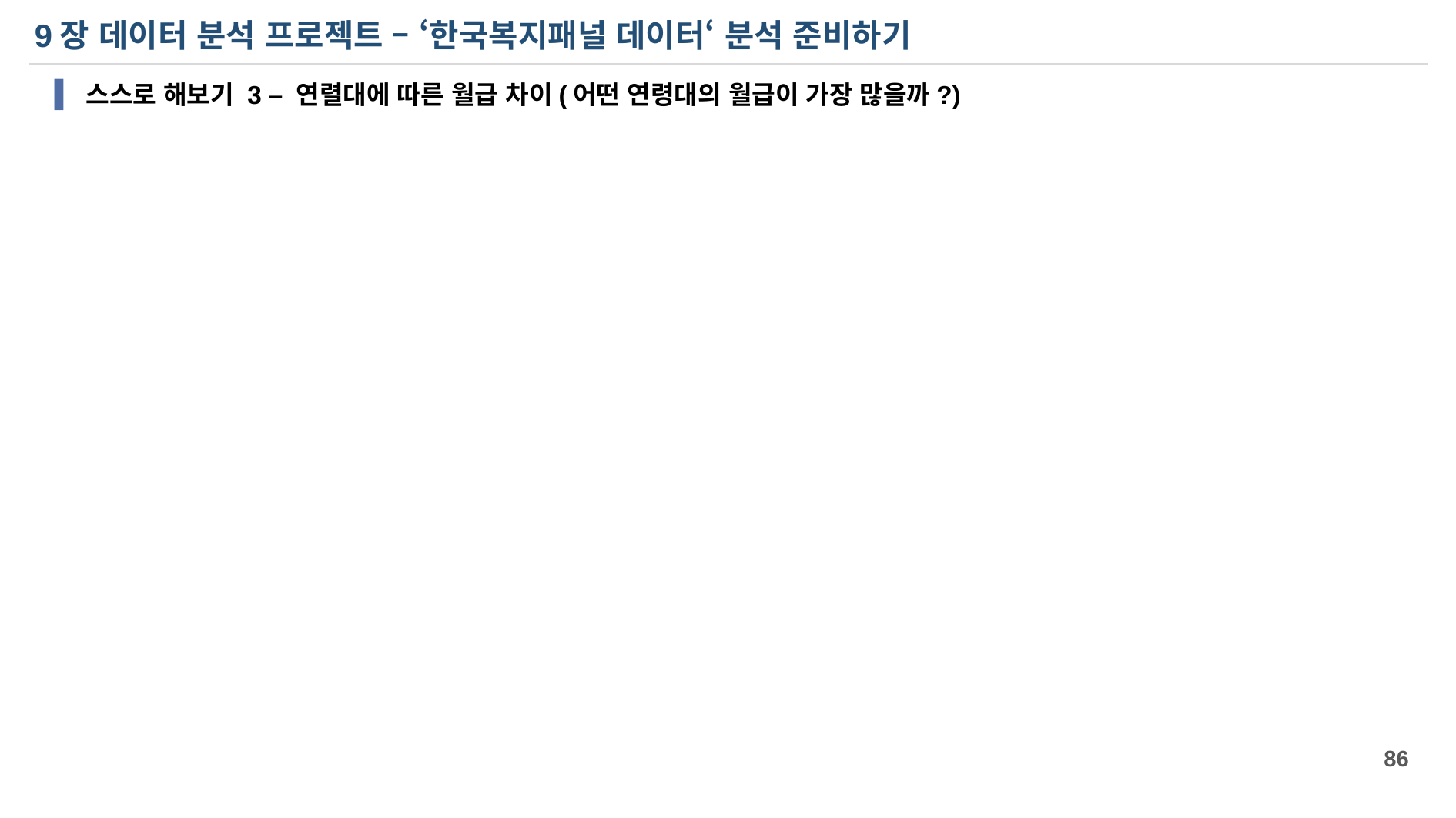

# 9장 데이터 분석 프로젝트 – ‘한국복지패널 데이터‘ 분석 준비하기
스스로 해보기 3 – 연렬대에 따른 월급 차이(어떤 연령대의 월급이 가장 많을까?)
86